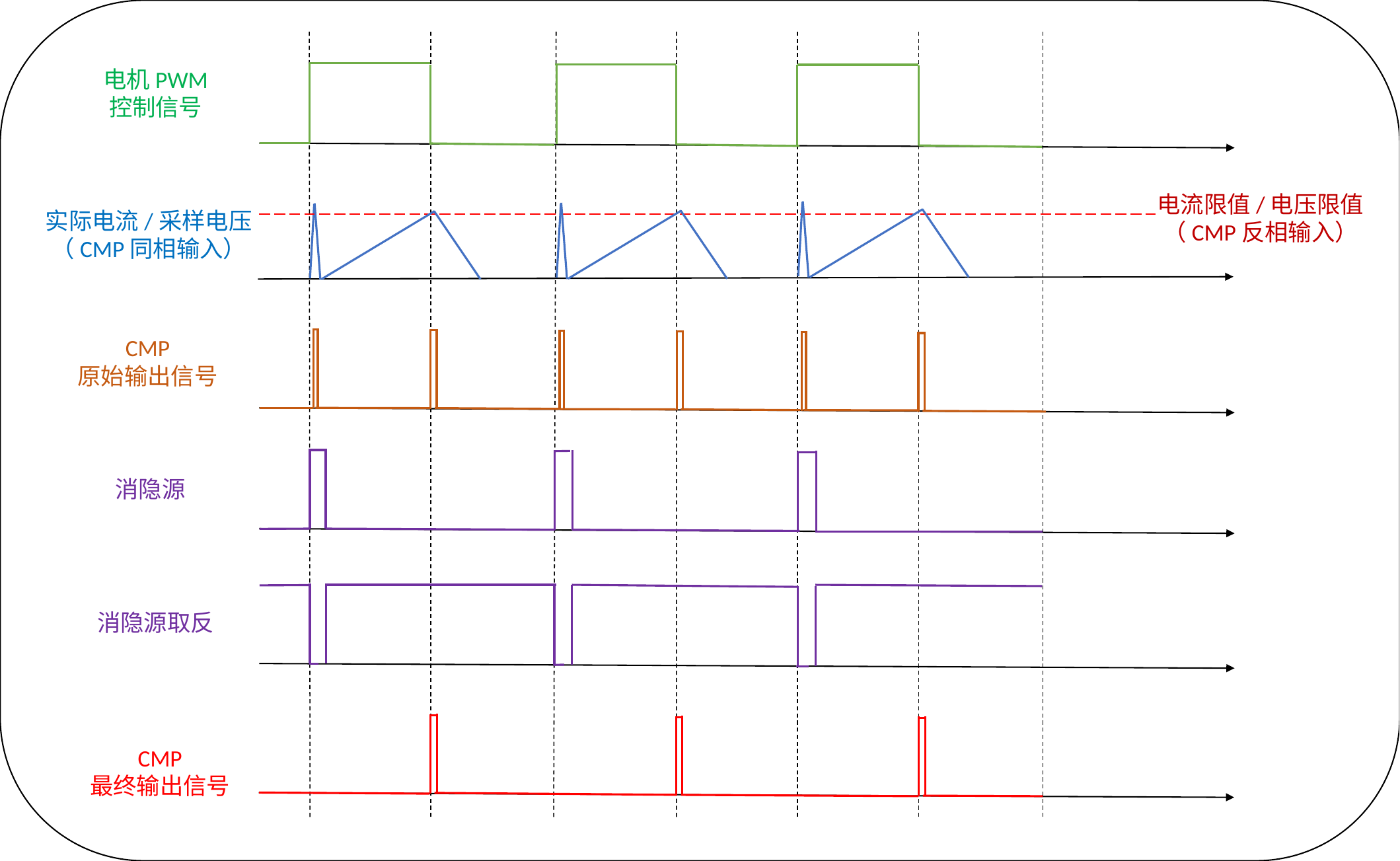

电机PWM
控制信号
电流限值/电压限值
（CMP反相输入）

实际电流/采样电压
（CMP同相输入）
CMP
原始输出信号
消隐源
消隐源取反
CMP
最终输出信号